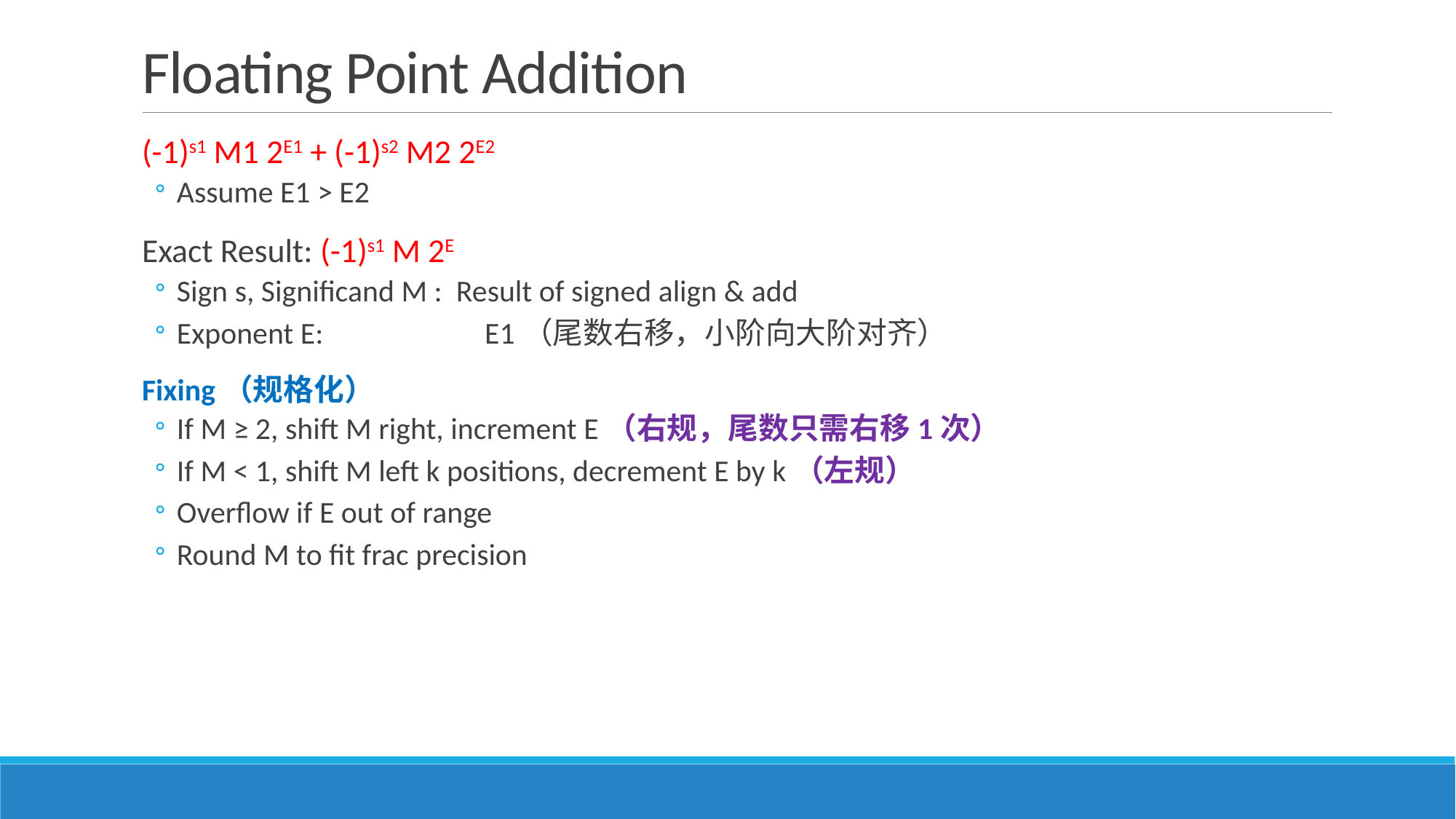

# Floating Point Addition
(-1)s1 M1 2E1 + (-1)s2 M2 2E2
Assume E1 > E2
Exact Result: (-1)s1 M 2E
Sign s, Significand M :  Result of signed align & add
Exponent E:	             E1（尾数右移，小阶向大阶对齐）
Fixing（规格化）
If M ≥ 2, shift M right, increment E（右规，尾数只需右移1次）
If M < 1, shift M left k positions, decrement E by k（左规）
Overflow if E out of range
Round M to fit frac precision